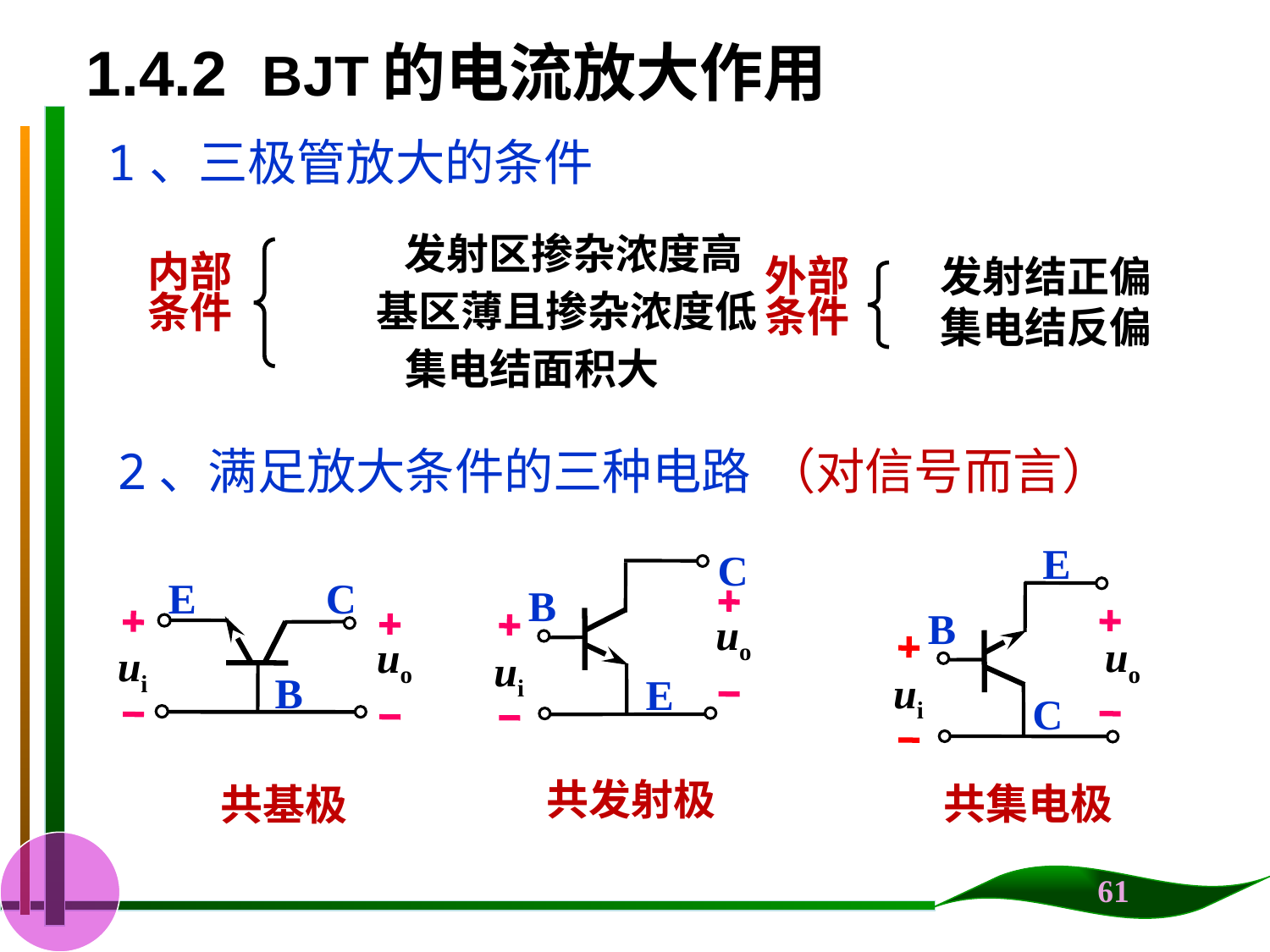

1.4.2  BJT的电流放大作用
1、三极管放大的条件
发射区掺杂浓度高

发射结正偏
集电结反偏
内部
条件
外部
条件

基区薄且掺杂浓度低
集电结面积大
2、满足放大条件的三种电路  （对信号而言）
E

B

uo

ui

C

C

B

uo

ui

E

E
C

uo
ui
B
共发射极
共集电极
共基极
61